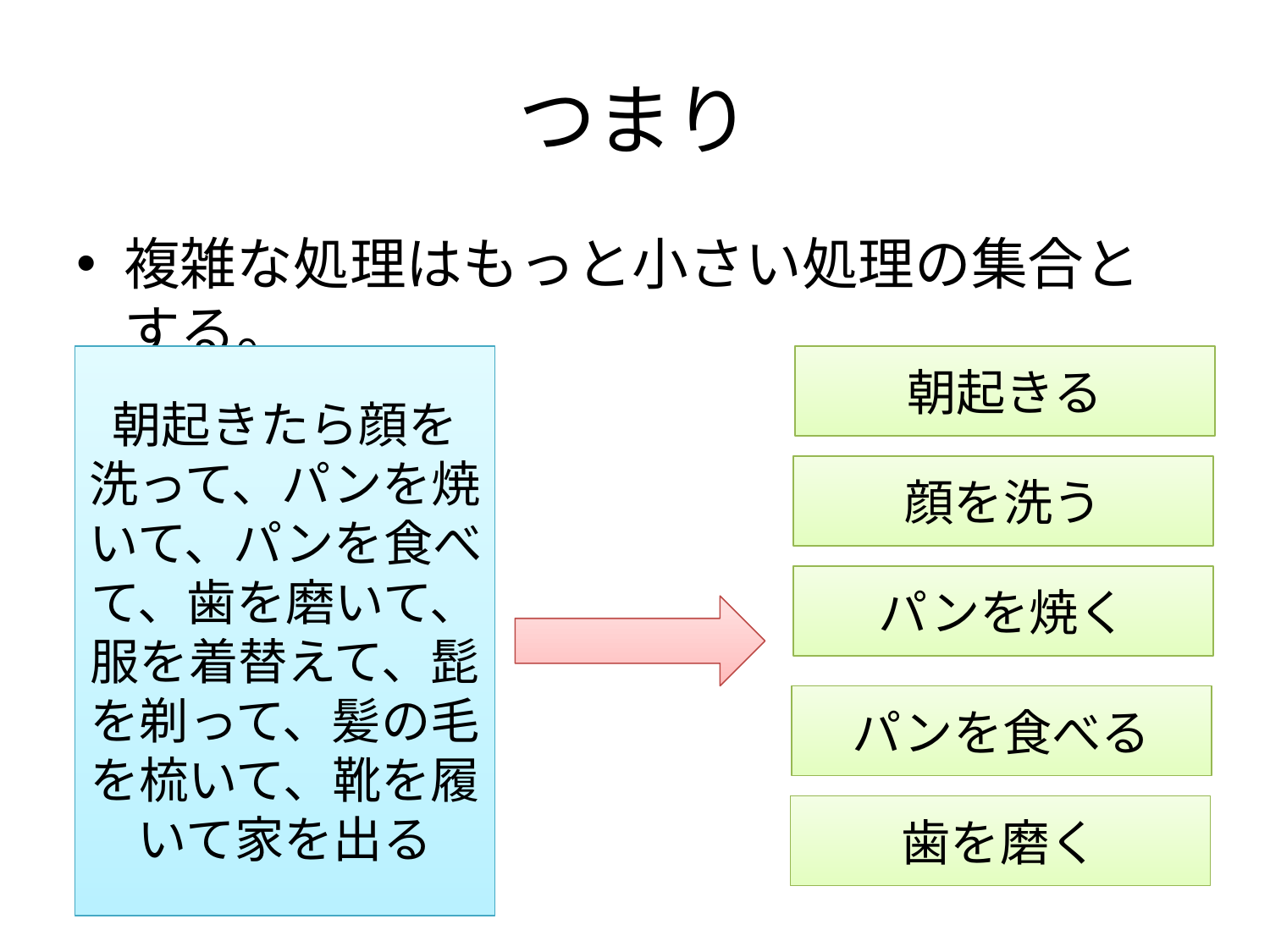

# つまり
複雑な処理はもっと小さい処理の集合とする。
朝起きたら顔を洗って、パンを焼いて、パンを食べて、歯を磨いて、服を着替えて、髭を剃って、髪の毛を梳いて、靴を履いて家を出る
朝起きる
顔を洗う
パンを焼く

パンを食べる
歯を磨く